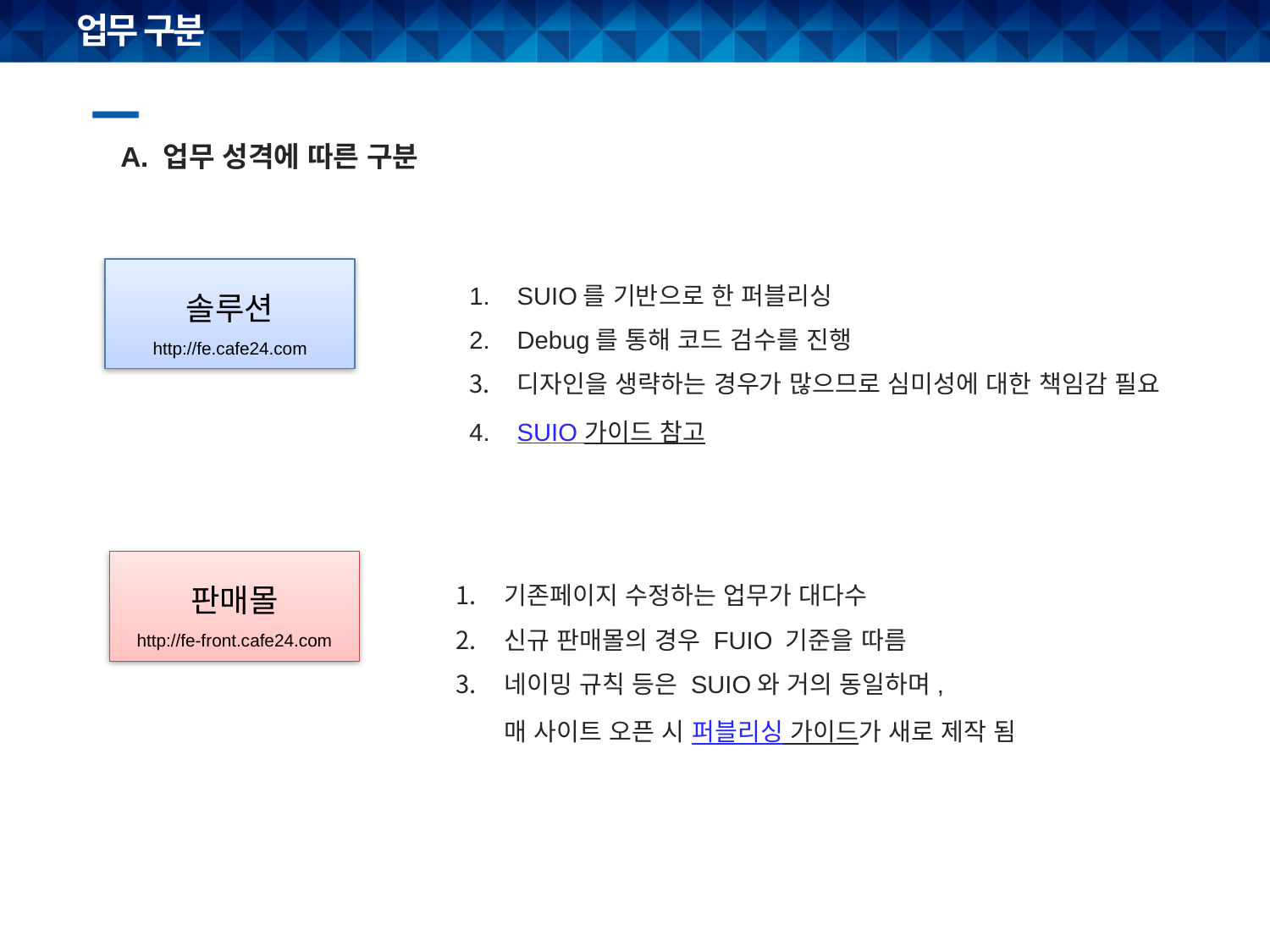

# 업무 구분
A. 업무 성격에 따른 구분
솔루션
http://fe.cafe24.com
SUIO를 기반으로 한 퍼블리싱
Debug를 통해 코드 검수를 진행
디자인을 생략하는 경우가 많으므로 심미성에 대한 책임감 필요
SUIO 가이드 참고
판매몰
http://fe-front.cafe24.com
기존페이지 수정하는 업무가 대다수
신규 판매몰의 경우 FUIO 기준을 따름
네이밍 규칙 등은 SUIO와 거의 동일하며,
매 사이트 오픈 시 퍼블리싱 가이드가 새로 제작 됨